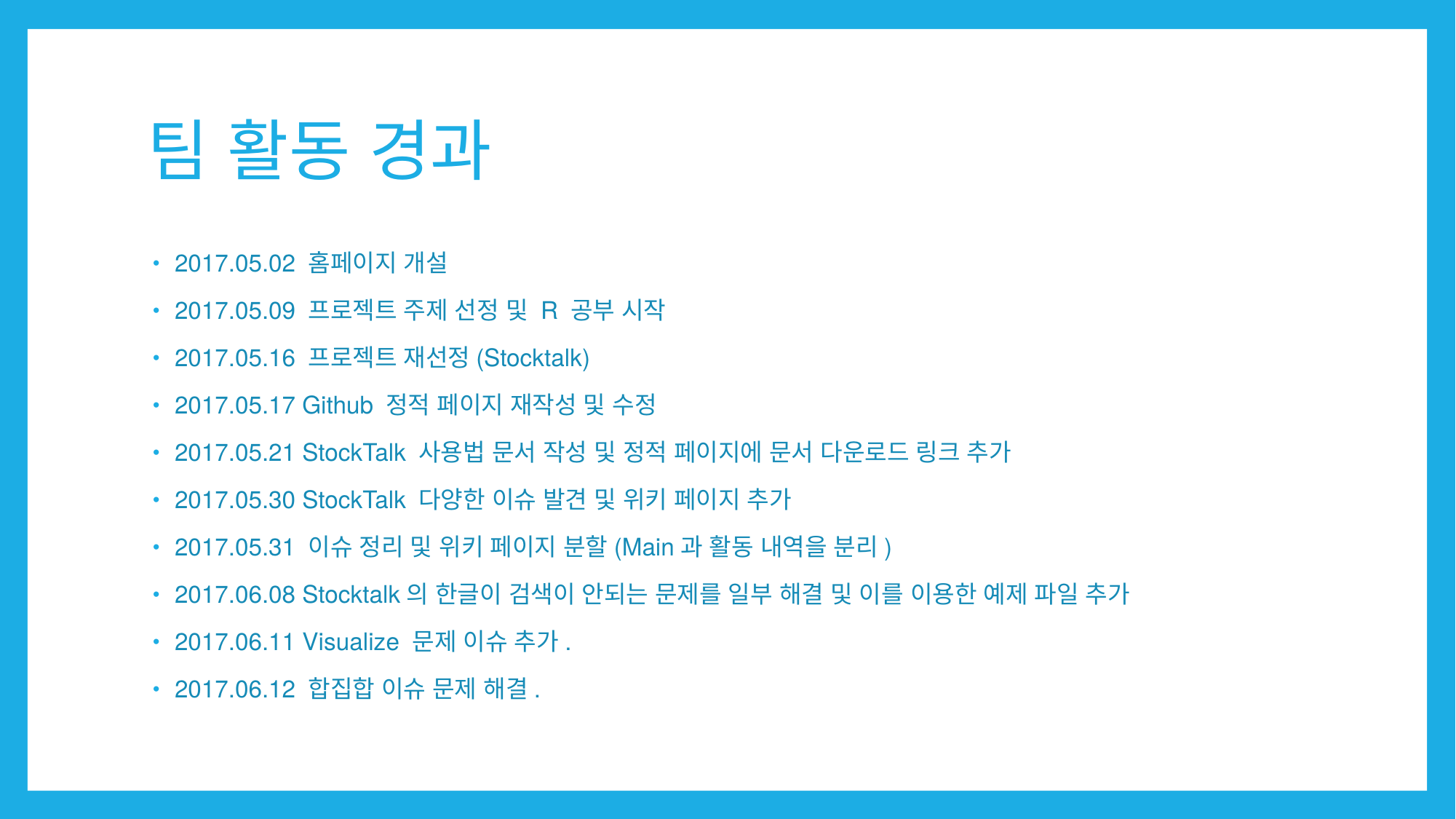

# 팀 활동 경과
2017.05.02 홈페이지 개설
2017.05.09 프로젝트 주제 선정 및 R 공부 시작
2017.05.16 프로젝트 재선정(Stocktalk)
2017.05.17 Github 정적 페이지 재작성 및 수정
2017.05.21 StockTalk 사용법 문서 작성 및 정적 페이지에 문서 다운로드 링크 추가
2017.05.30 StockTalk 다양한 이슈 발견 및 위키 페이지 추가
2017.05.31 이슈 정리 및 위키 페이지 분할(Main과 활동 내역을 분리)
2017.06.08 Stocktalk의 한글이 검색이 안되는 문제를 일부 해결 및 이를 이용한 예제 파일 추가
2017.06.11 Visualize 문제 이슈 추가.
2017.06.12 합집합 이슈 문제 해결.